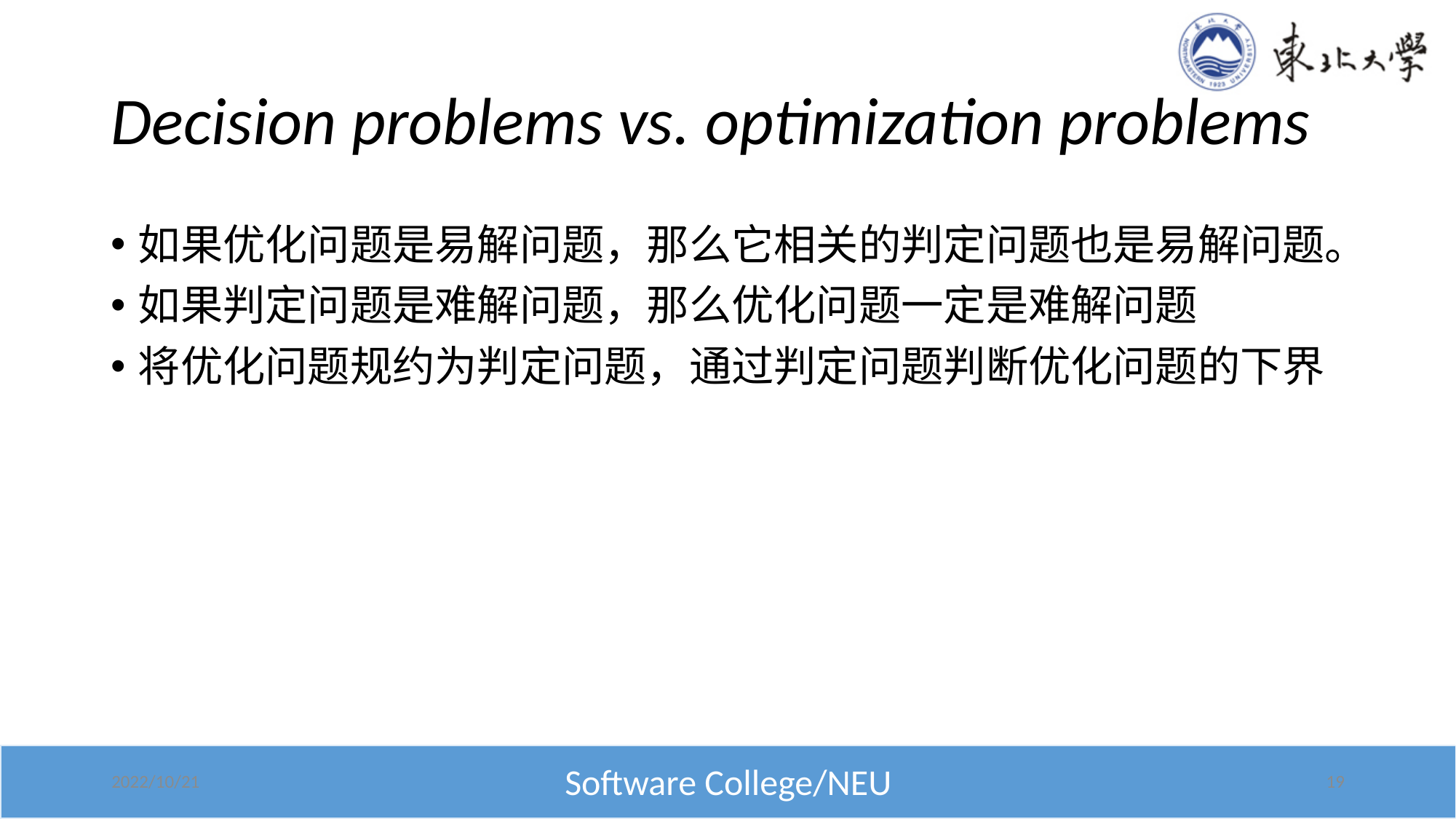

# Decision problems vs. optimization problems
如果优化问题是易解问题，那么它相关的判定问题也是易解问题。
如果判定问题是难解问题，那么优化问题一定是难解问题
将优化问题规约为判定问题，通过判定问题判断优化问题的下界